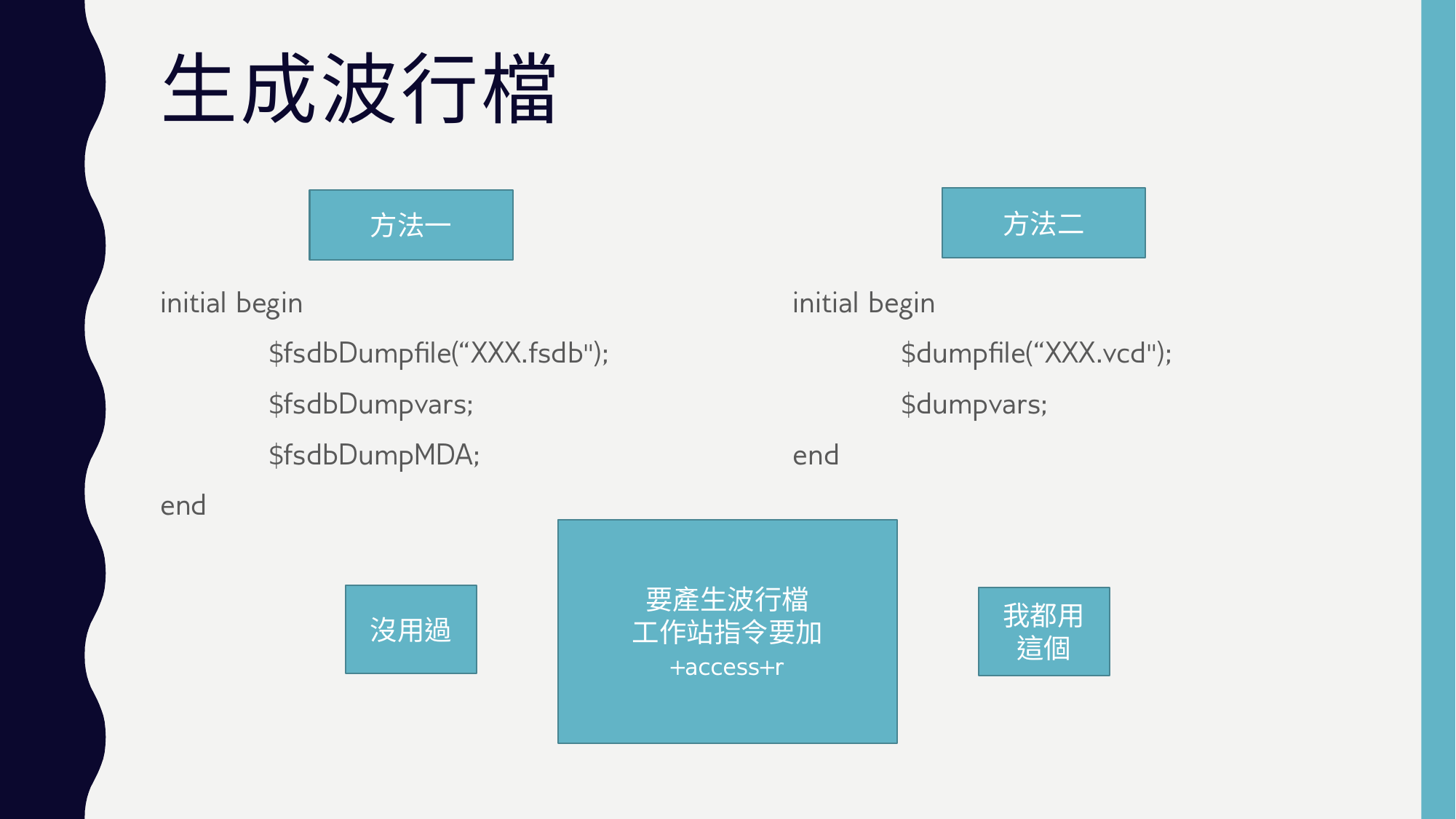

# 生成波行檔
方法二
方法一
initial begin
	$fsdbDumpfile(“XXX.fsdb");
	$fsdbDumpvars;
	$fsdbDumpMDA;
end
initial begin
	$dumpfile(“XXX.vcd");
	$dumpvars;
end
要產生波行檔
工作站指令要加
+access+r
沒用過
我都用
這個